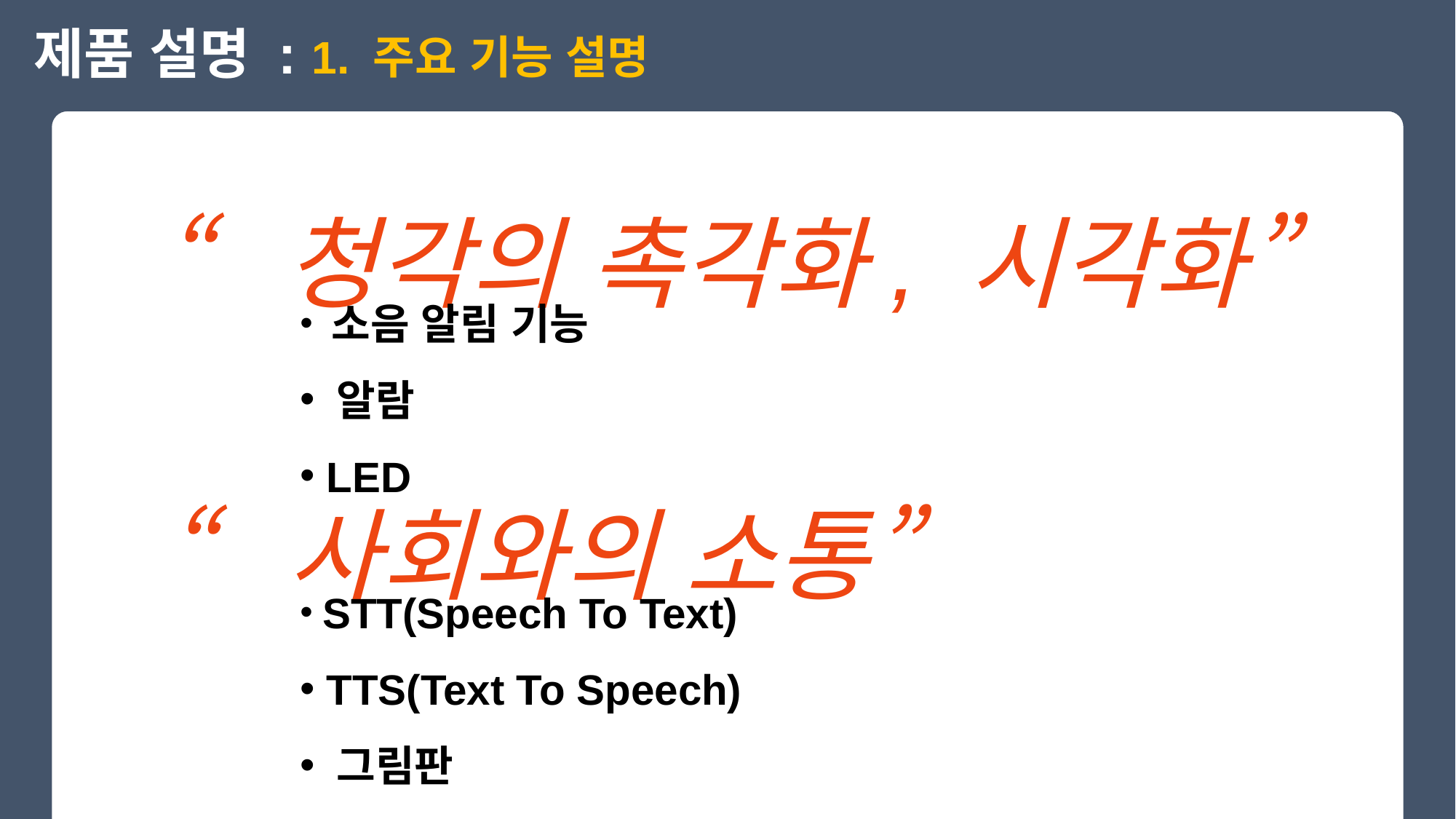

제품 설명 : 1. 주요 기능 설명
“청각의 촉각화, 시각화”
 소음 알림 기능
 알람
 LED

“사회와의 소통”
 STT(Speech To Text)
 TTS(Text To Speech)
 그림판